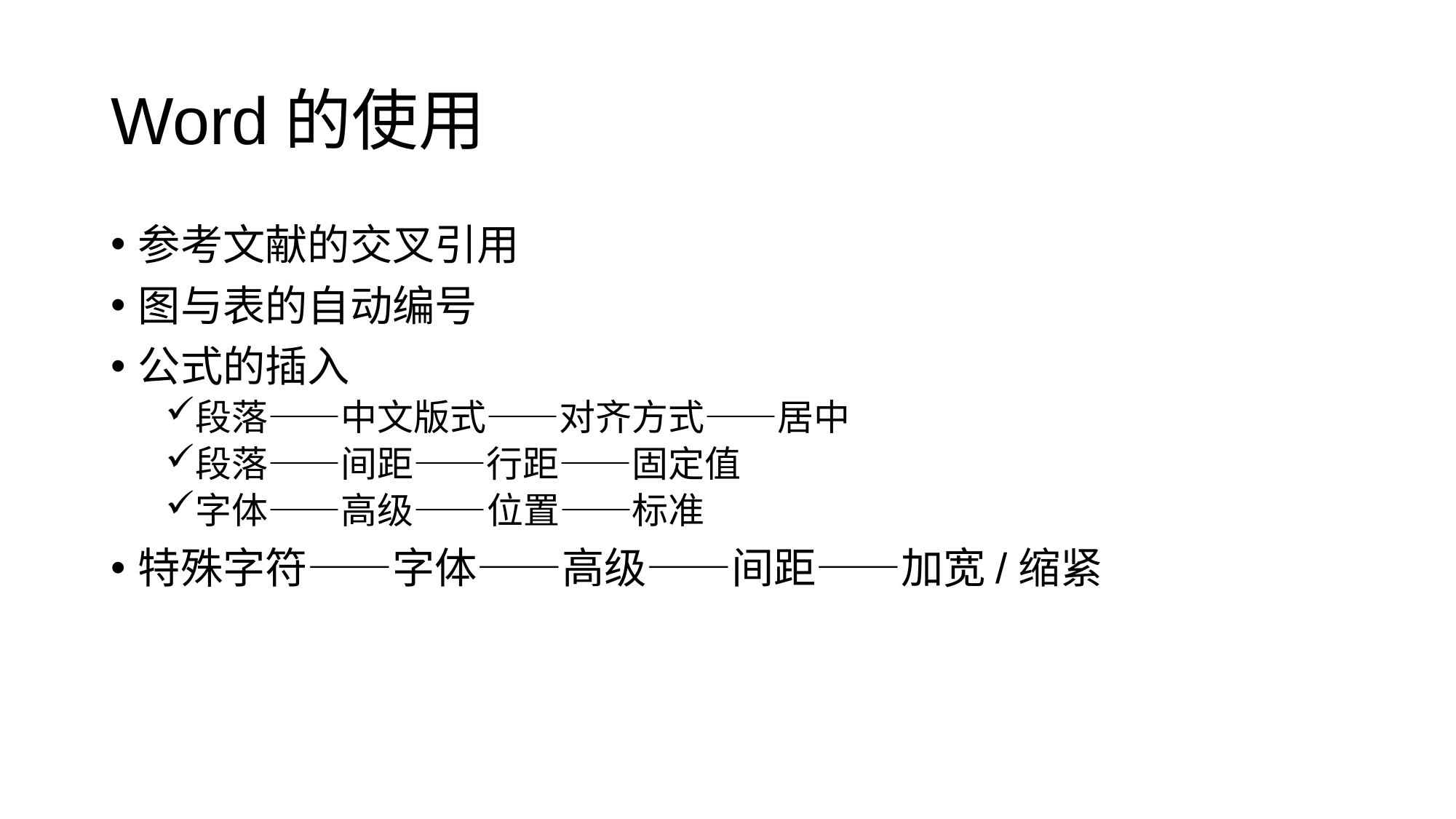

# Word的使用
参考文献的交叉引用
图与表的自动编号
公式的插入
段落——中文版式——对齐方式——居中
段落——间距——行距——固定值
字体——高级——位置——标准
特殊字符——字体——高级——间距——加宽/缩紧